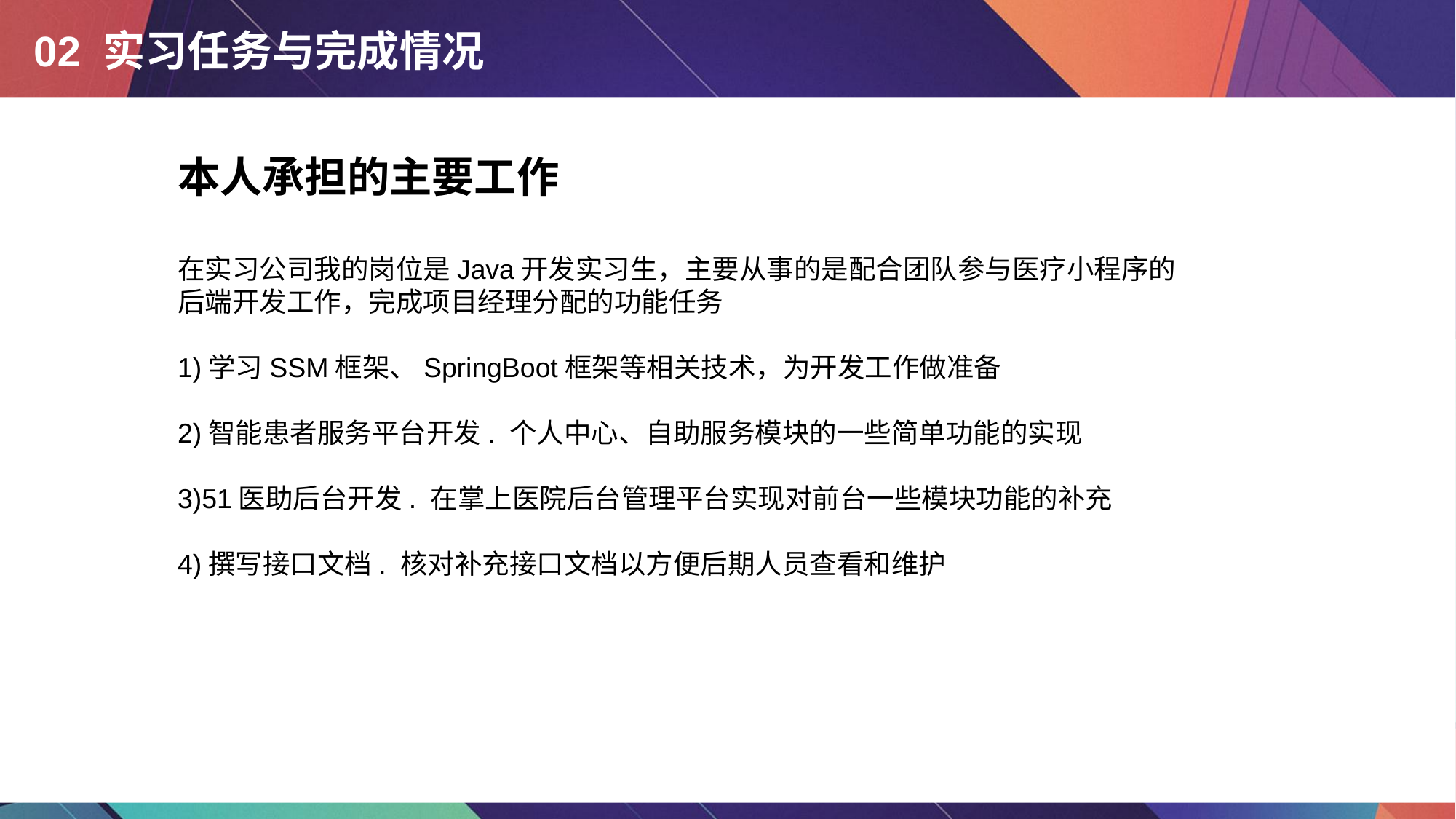

# 02 实习任务与完成情况
本人承担的主要工作

在实习公司我的岗位是Java开发实习生，主要从事的是配合团队参与医疗小程序的后端开发工作，完成项目经理分配的功能任务

1)学习SSM框架、SpringBoot框架等相关技术，为开发工作做准备

2)智能患者服务平台开发. 个人中心、自助服务模块的一些简单功能的实现

3)51医助后台开发. 在掌上医院后台管理平台实现对前台一些模块功能的补充

4)撰写接口文档. 核对补充接口文档以方便后期人员查看和维护